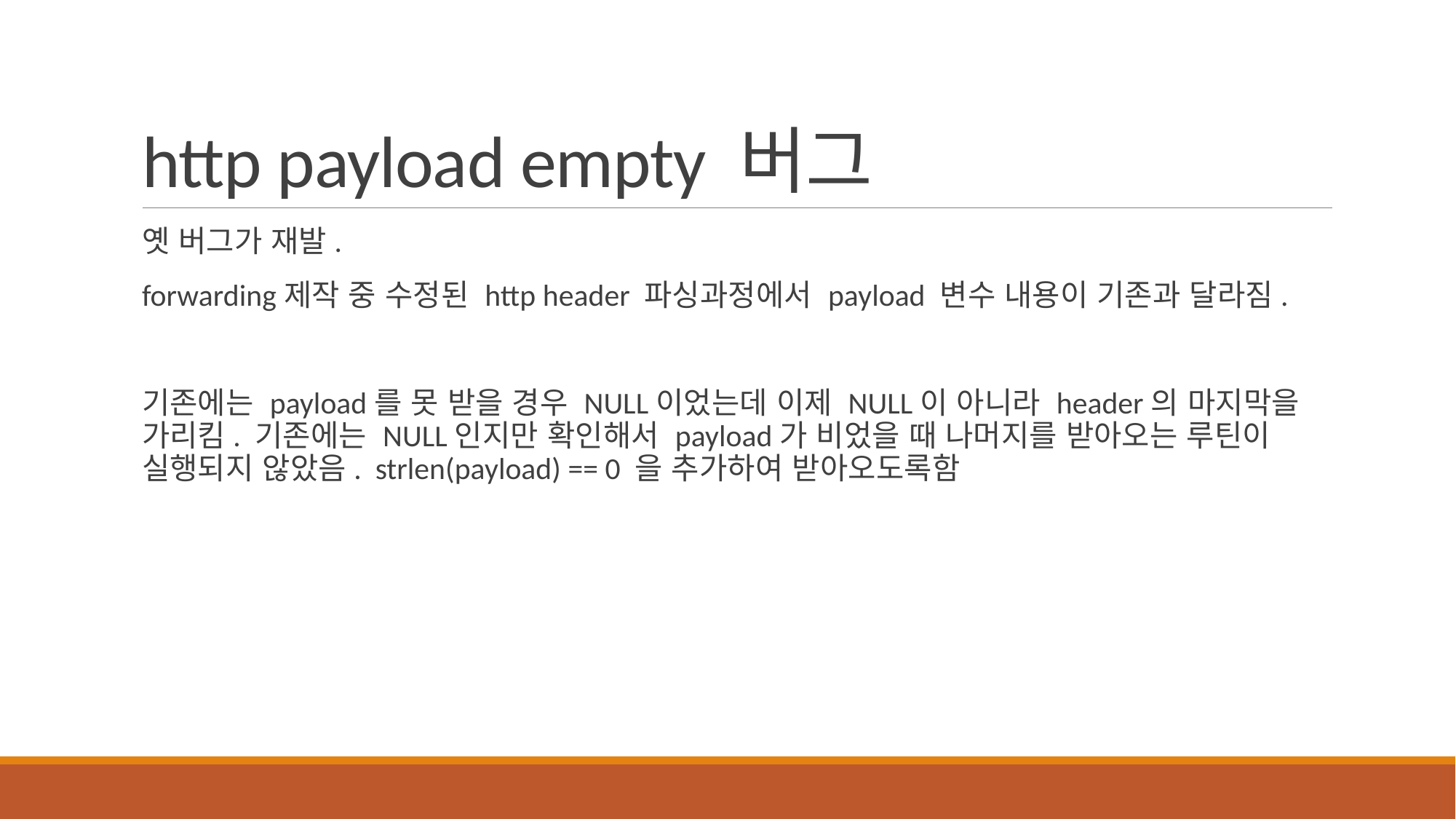

# http payload empty 버그
옛 버그가 재발.
forwarding제작 중 수정된 http header 파싱과정에서 payload 변수 내용이 기존과 달라짐.

기존에는 payload를 못 받을 경우 NULL이었는데 이제 NULL이 아니라 header의 마지막을 가리킴. 기존에는 NULL인지만 확인해서 payload가 비었을 때 나머지를 받아오는 루틴이 실행되지 않았음.  strlen(payload) == 0 을 추가하여 받아오도록함